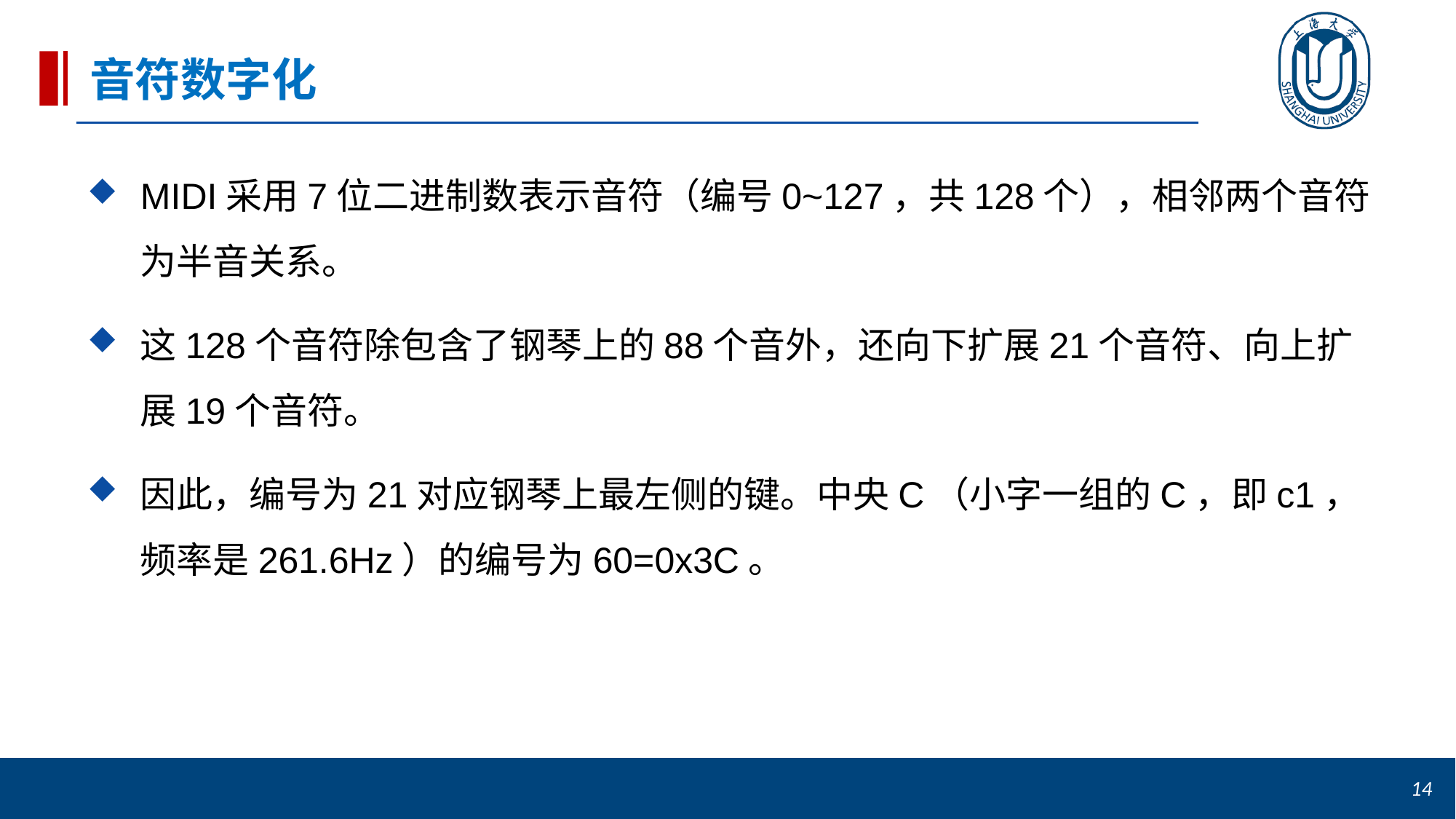

# 音符数字化
MIDI采用7位二进制数表示音符（编号0~127，共128个），相邻两个音符为半音关系。
这128个音符除包含了钢琴上的88个音外，还向下扩展21个音符、向上扩展19个音符。
因此，编号为21对应钢琴上最左侧的键。中央C（小字一组的C，即c1，频率是261.6Hz）的编号为60=0x3C。

14